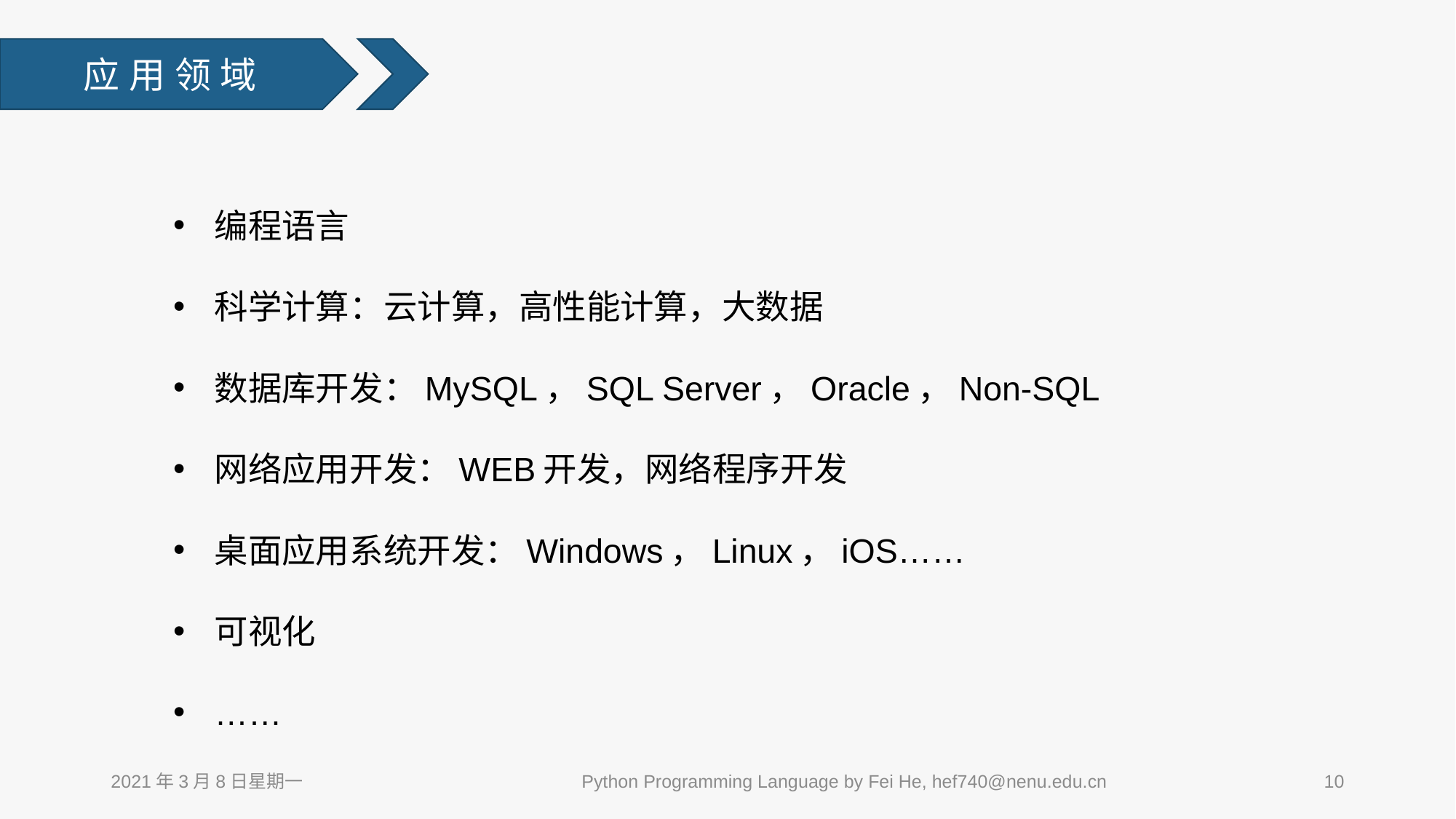

应用领域

编程语言
科学计算：云计算，高性能计算，大数据
数据库开发：MySQL，SQL Server，Oracle，Non-SQL
网络应用开发：WEB开发，网络程序开发
桌面应用系统开发：Windows，Linux，iOS……
可视化
……
2021年3月8日星期一
Python Programming Language by Fei He, hef740@nenu.edu.cn
10